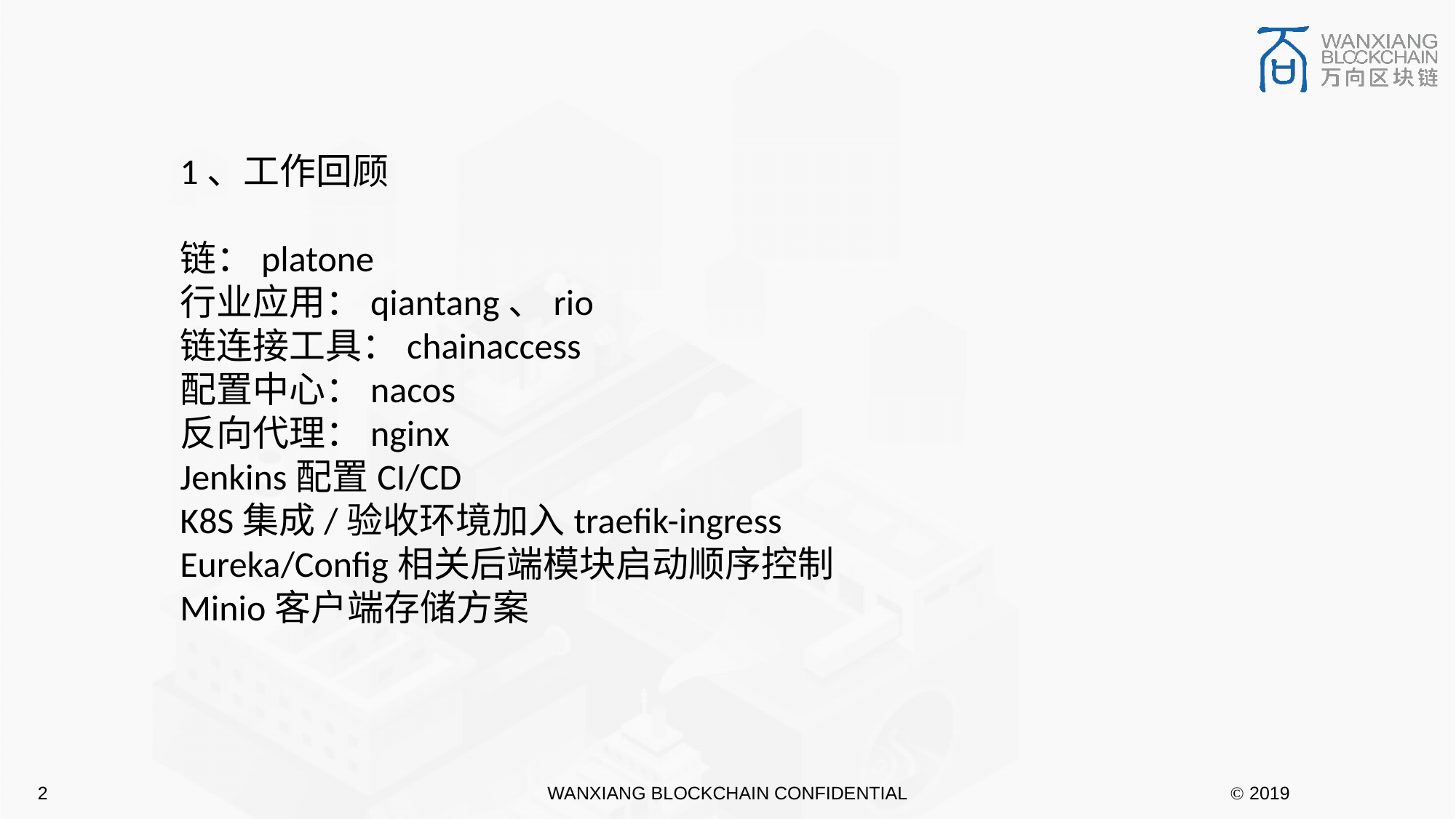

1、工作回顾

链：platone
行业应用：qiantang、rio
链连接工具：chainaccess
配置中心：nacos
反向代理：nginx
Jenkins配置CI/CD
K8S集成/验收环境加入traefik-ingress
Eureka/Config相关后端模块启动顺序控制
Minio客户端存储方案